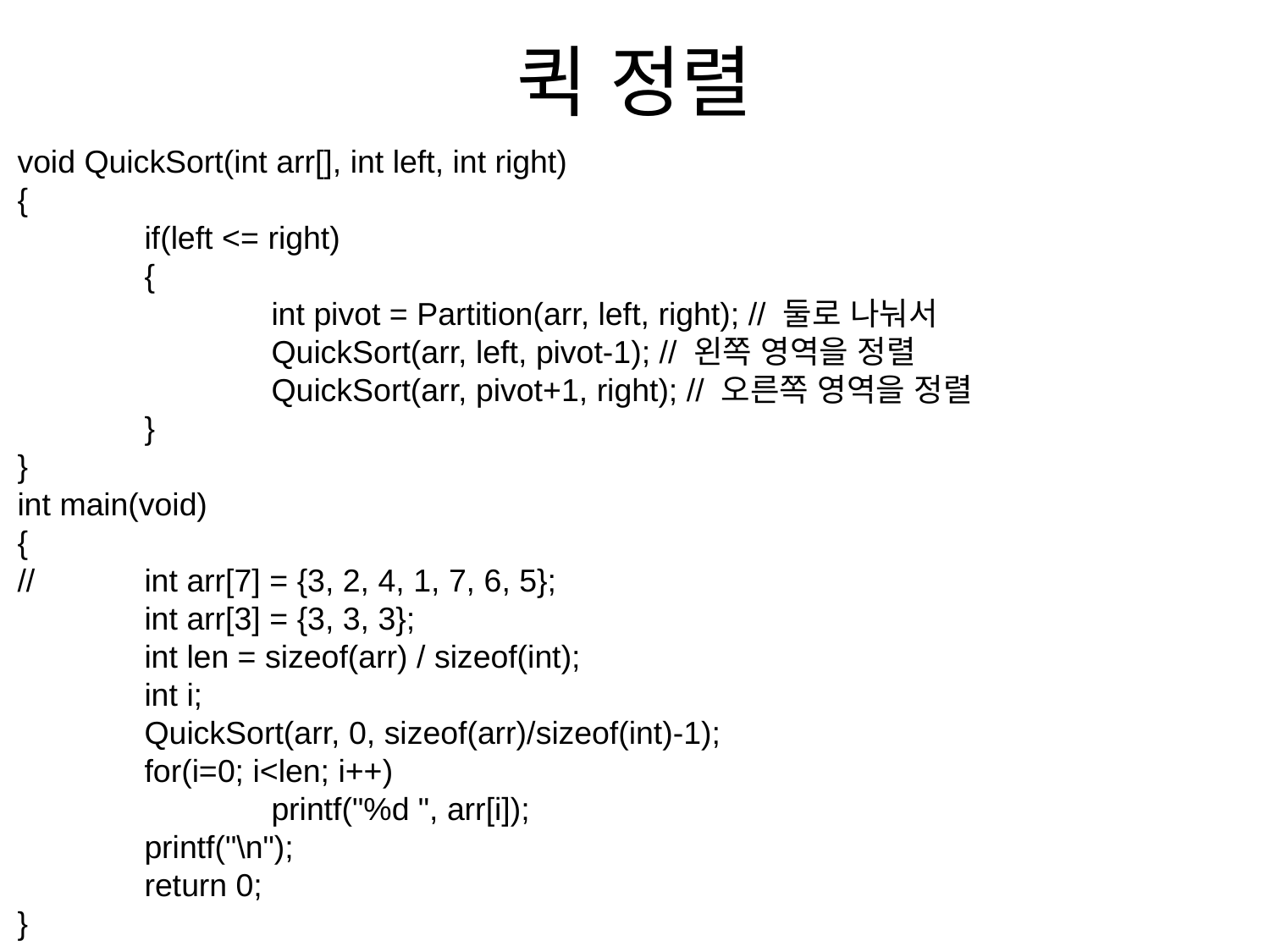

# 퀵 정렬
void QuickSort(int arr[], int left, int right)
{
	if(left <= right)
	{
		int pivot = Partition(arr, left, right); // 둘로 나눠서
		QuickSort(arr, left, pivot-1); // 왼쪽 영역을 정렬
		QuickSort(arr, pivot+1, right); // 오른쪽 영역을 정렬
	}
}
int main(void)
{
//	int arr[7] = {3, 2, 4, 1, 7, 6, 5};
	int arr[3] = {3, 3, 3};
	int len = sizeof(arr) / sizeof(int);
	int i;
	QuickSort(arr, 0, sizeof(arr)/sizeof(int)-1);
	for(i=0; i<len; i++)
		printf("%d ", arr[i]);
	printf("\n");
	return 0;
}